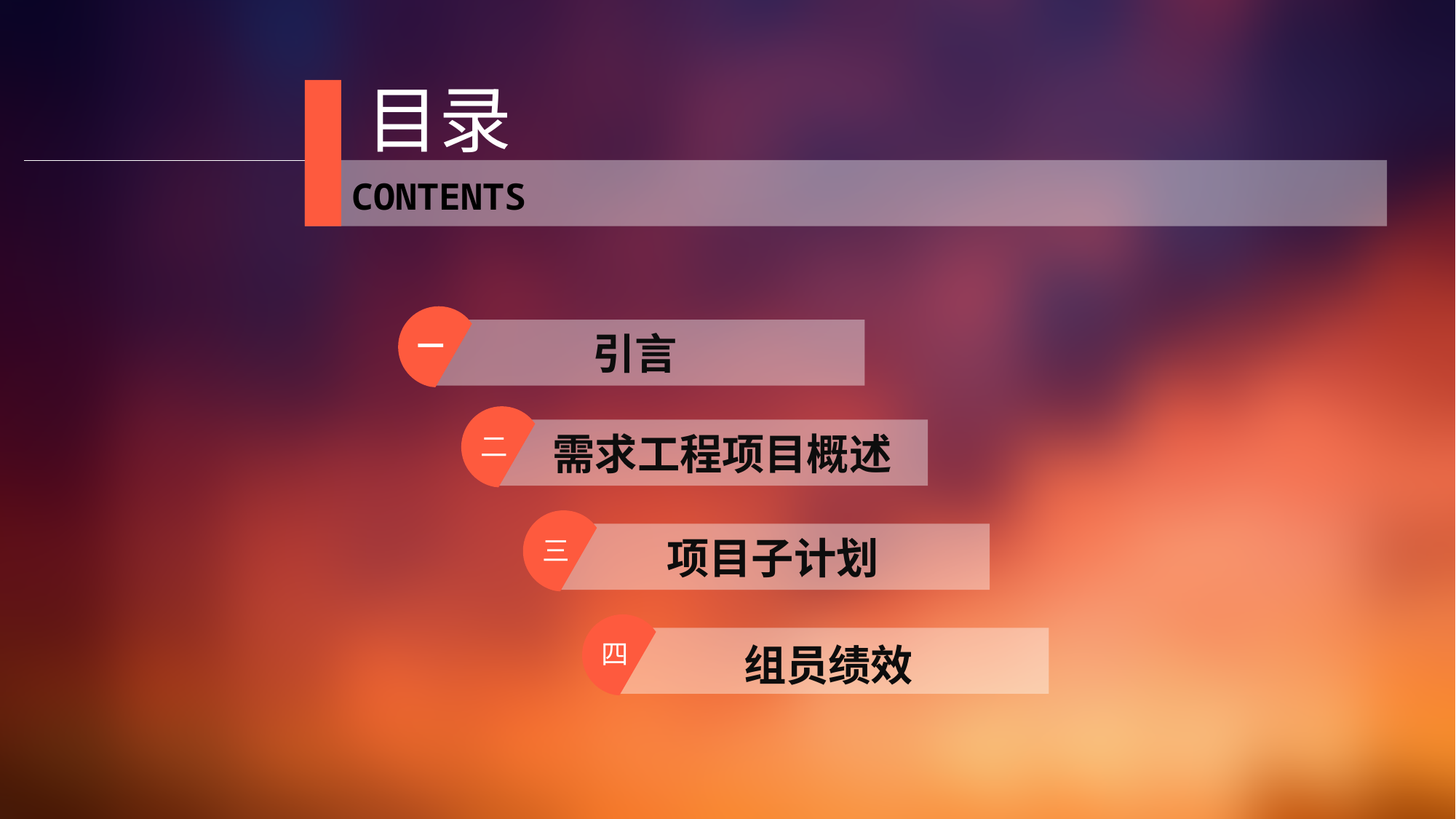

目录

CONTENTS

一
引言

二
需求工程项目概述

三
项目子计划

四
组员绩效